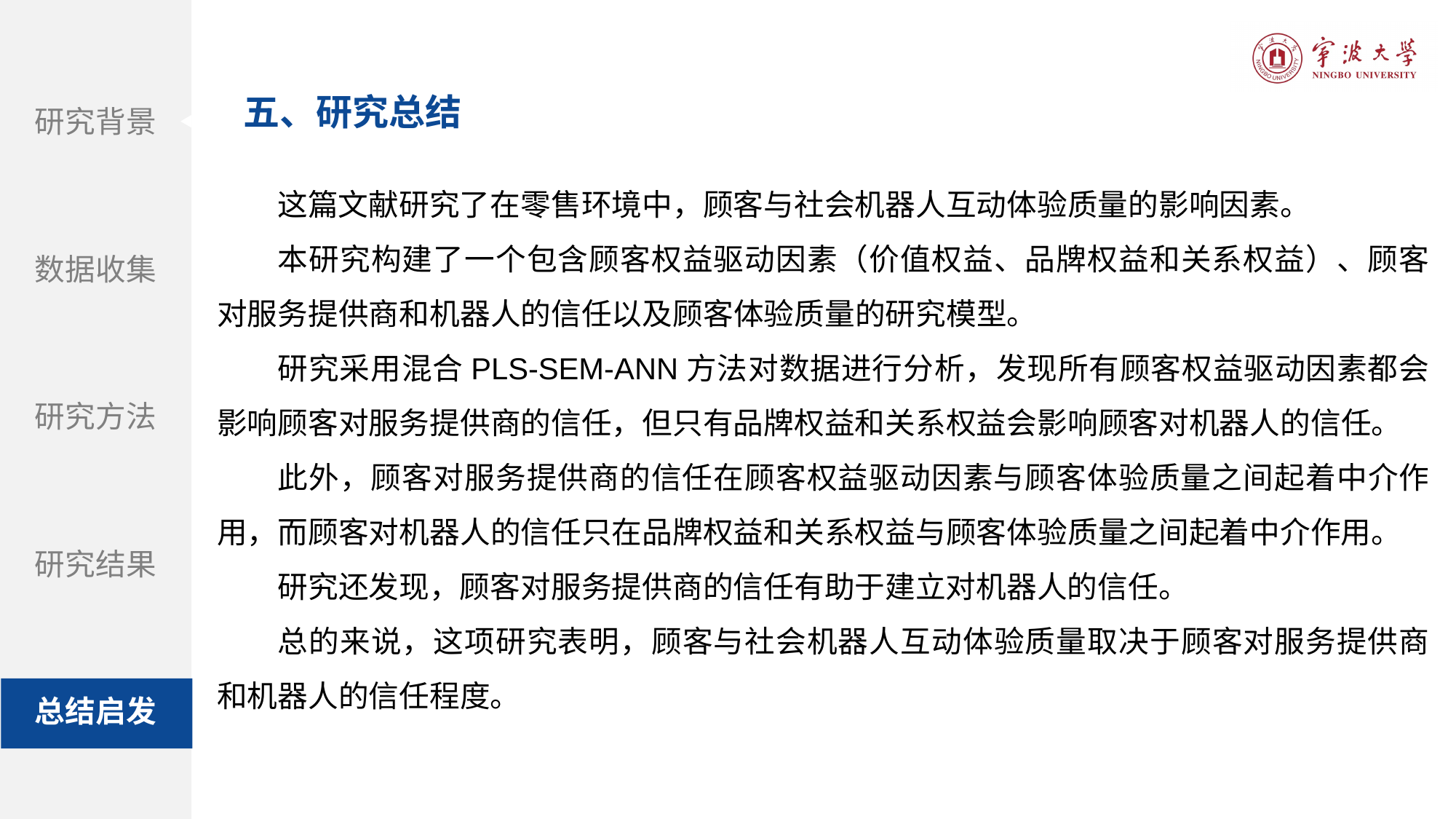

五、研究总结
研究背景

数据收集
研究方法
研究结果
总结启发
这篇文献研究了在零售环境中，顾客与社会机器人互动体验质量的影响因素。
本研究构建了一个包含顾客权益驱动因素（价值权益、品牌权益和关系权益）、顾客对服务提供商和机器人的信任以及顾客体验质量的研究模型。
研究采用混合PLS-SEM-ANN方法对数据进行分析，发现所有顾客权益驱动因素都会影响顾客对服务提供商的信任，但只有品牌权益和关系权益会影响顾客对机器人的信任。
此外，顾客对服务提供商的信任在顾客权益驱动因素与顾客体验质量之间起着中介作用，而顾客对机器人的信任只在品牌权益和关系权益与顾客体验质量之间起着中介作用。
研究还发现，顾客对服务提供商的信任有助于建立对机器人的信任。
总的来说，这项研究表明，顾客与社会机器人互动体验质量取决于顾客对服务提供商和机器人的信任程度。
题目：自动驾驶汽车和街道设计：使用虚拟现实实验探索中央分隔带在提高行人过街安全性方面的作用
期刊：Accident Analysis and Prevention